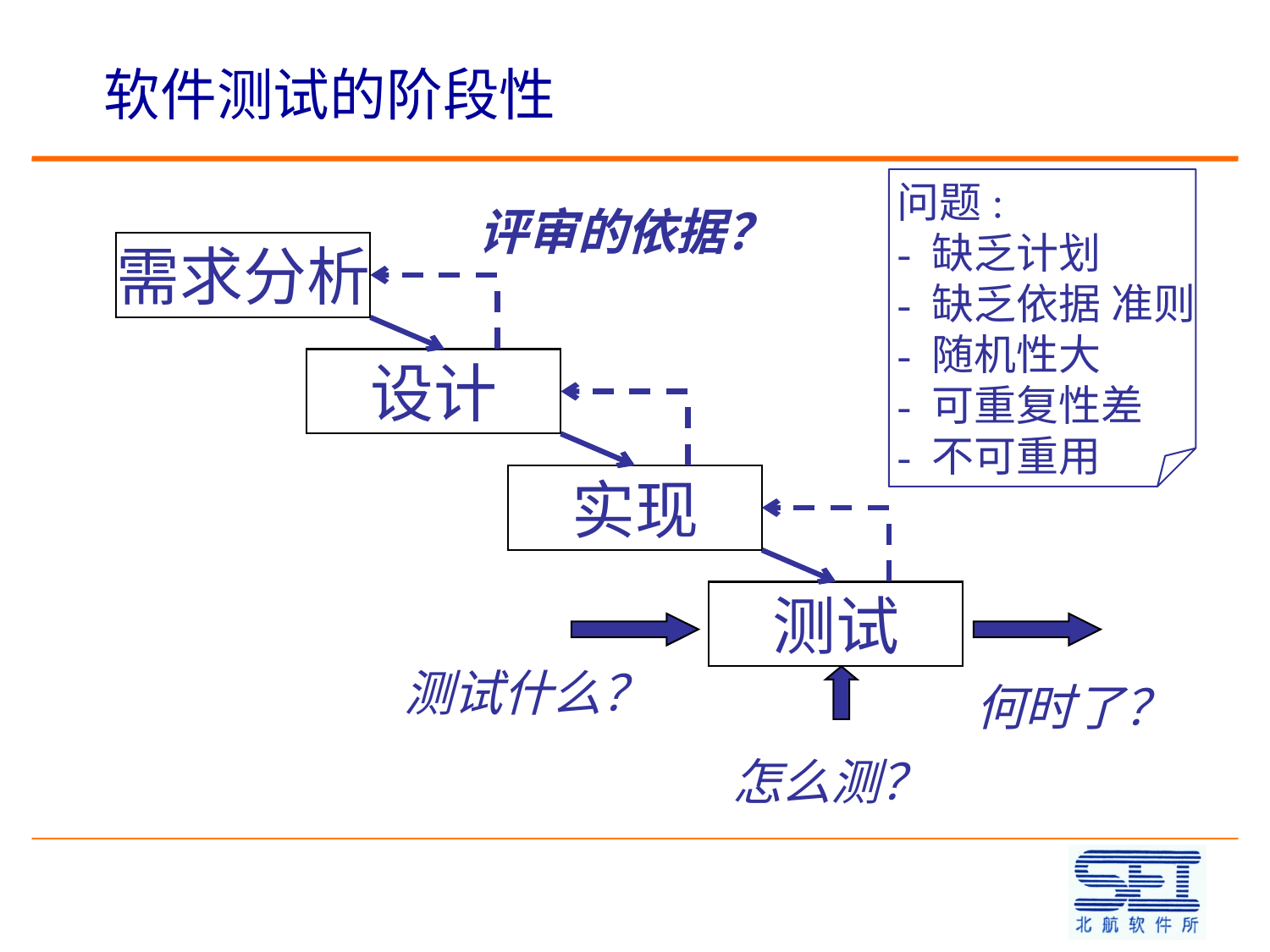

# 软件测试的阶段性
问题:
- 缺乏计划
- 缺乏依据 准则
- 随机性大
- 可重复性差
- 不可重用

评审的依据？
需求分析

设计

实现

测试

测试什么？

何时了？
怎么测？